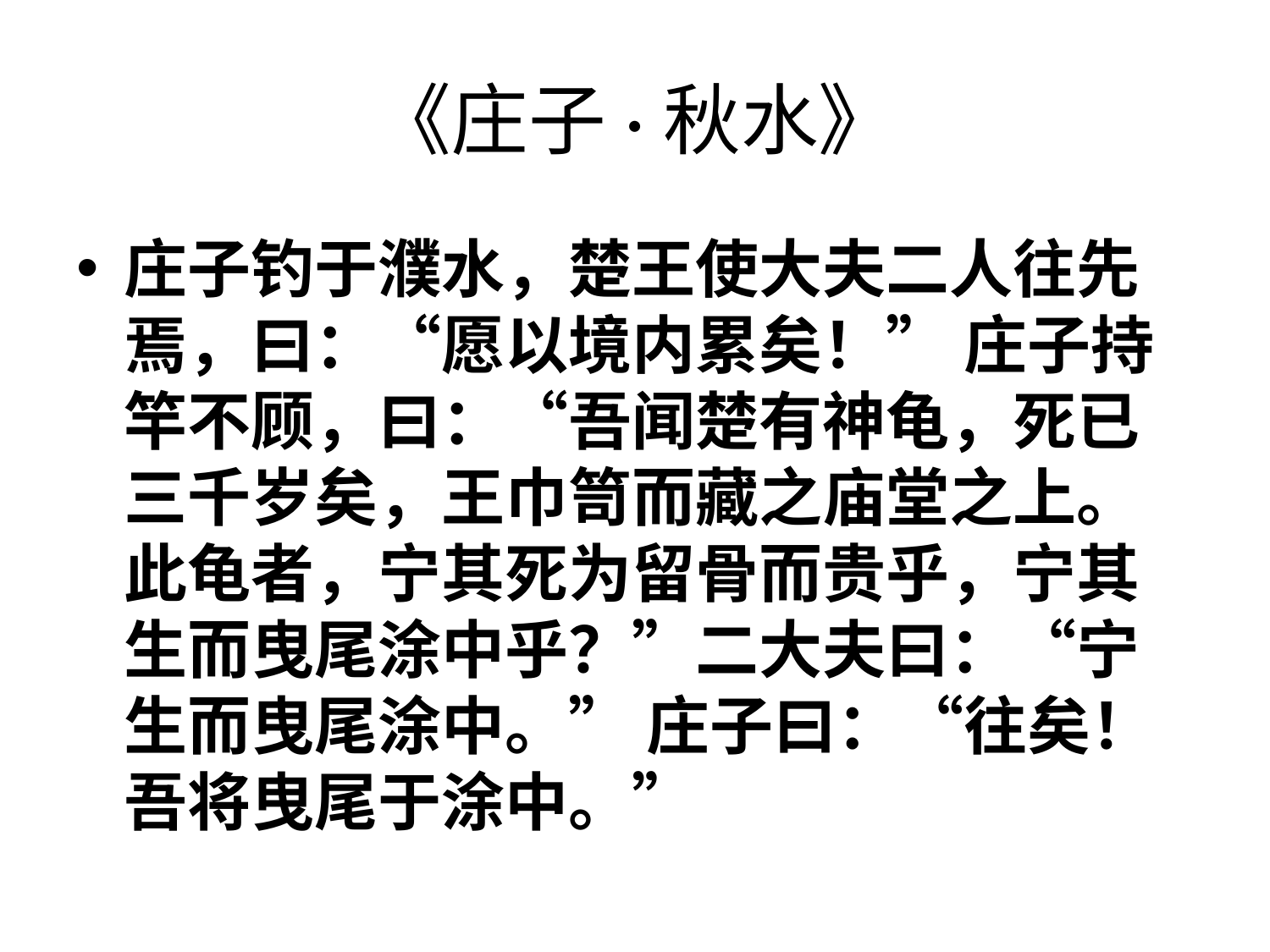

# 《庄子·秋水》
庄子钓于濮水，楚王使大夫二人往先焉，曰：“愿以境内累矣！” 庄子持竿不顾，曰：“吾闻楚有神龟，死已三千岁矣，王巾笥而藏之庙堂之上。此龟者，宁其死为留骨而贵乎，宁其生而曳尾涂中乎？”二大夫曰：“宁生而曳尾涂中。” 庄子曰：“往矣！吾将曳尾于涂中。”